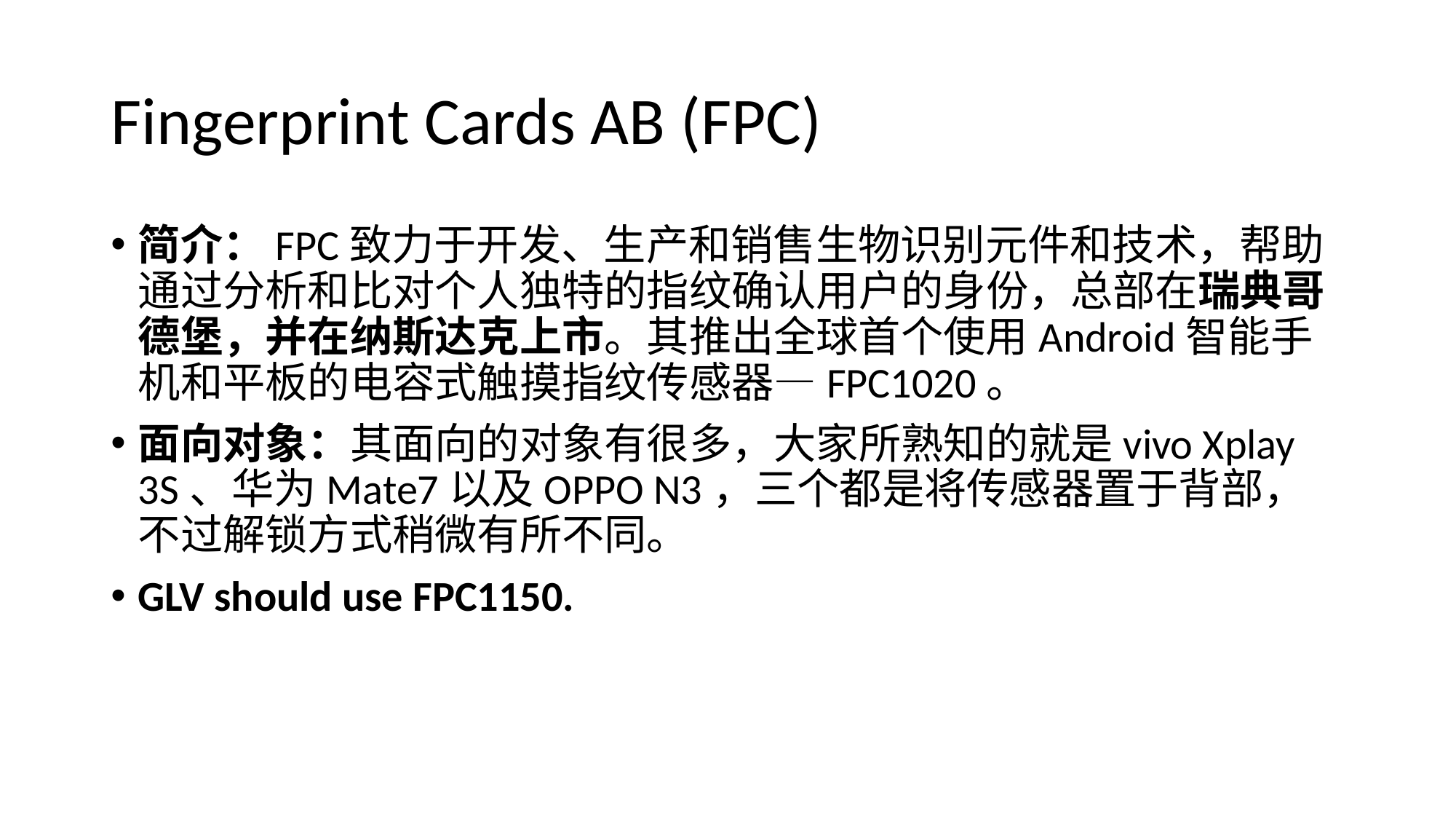

# Fingerprint Cards AB (FPC)
简介：FPC致力于开发、生产和销售生物识别元件和技术，帮助通过分析和比对个人独特的指纹确认用户的身份，总部在瑞典哥德堡，并在纳斯达克上市。其推出全球首个使用Android智能手机和平板的电容式触摸指纹传感器—FPC1020。
面向对象：其面向的对象有很多，大家所熟知的就是vivo Xplay 3S、华为Mate7以及OPPO N3，三个都是将传感器置于背部，不过解锁方式稍微有所不同。
GLV should use FPC1150.